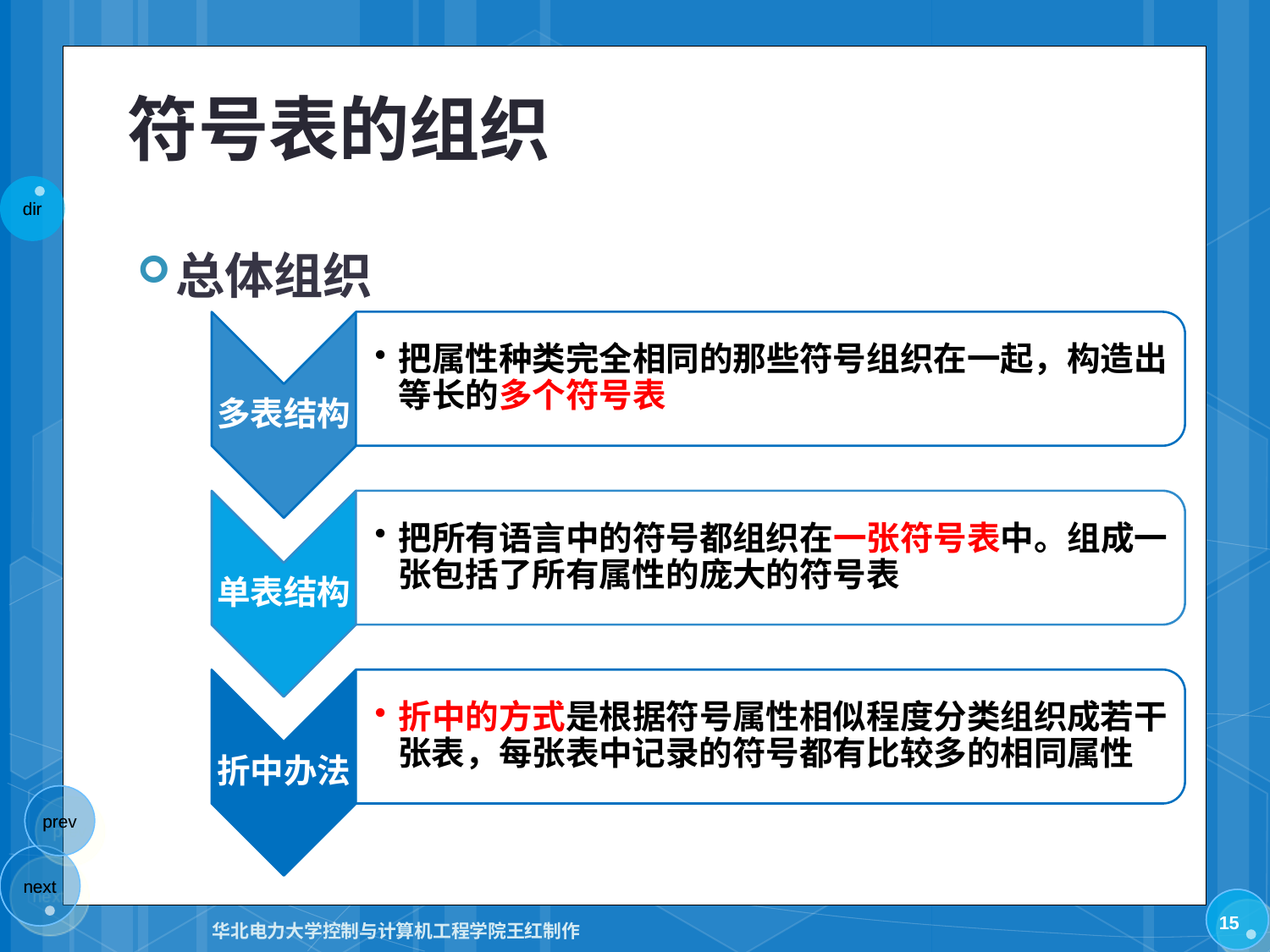

# 符号表的组织
总体组织
多表结构
把属性种类完全相同的那些符号组织在一起，构造出等长的多个符号表
单表结构
把所有语言中的符号都组织在一张符号表中。组成一张包括了所有属性的庞大的符号表
折中办法
折中的方式是根据符号属性相似程度分类组织成若干张表，每张表中记录的符号都有比较多的相同属性
15
华北电力大学控制与计算机工程学院王红制作